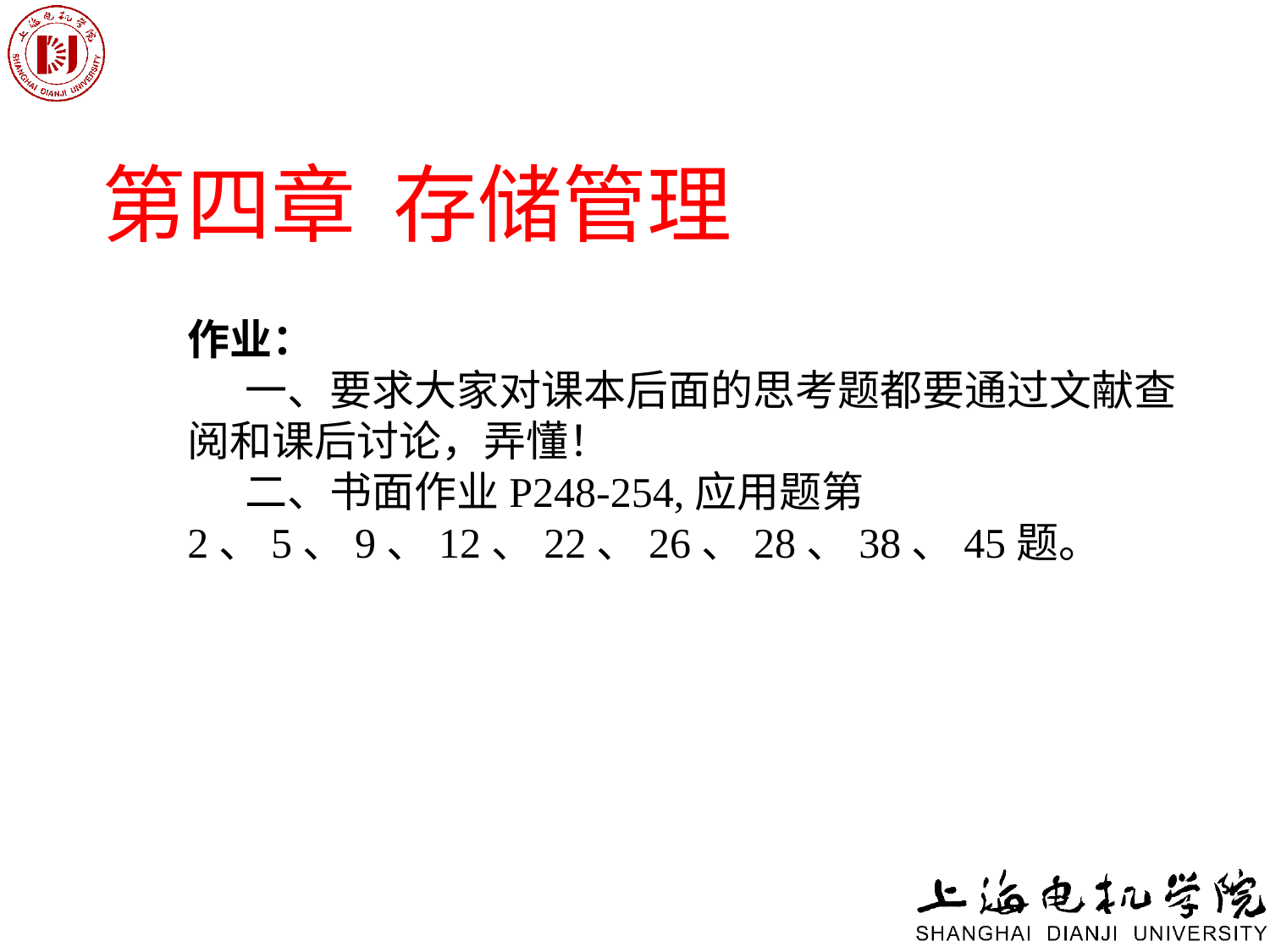

第四章  存储管理
作业：
     一、要求大家对课本后面的思考题都要通过文献查阅和课后讨论，弄懂！
     二、书面作业P248-254,应用题第2、5、9、12、22、26、28、38、45题。